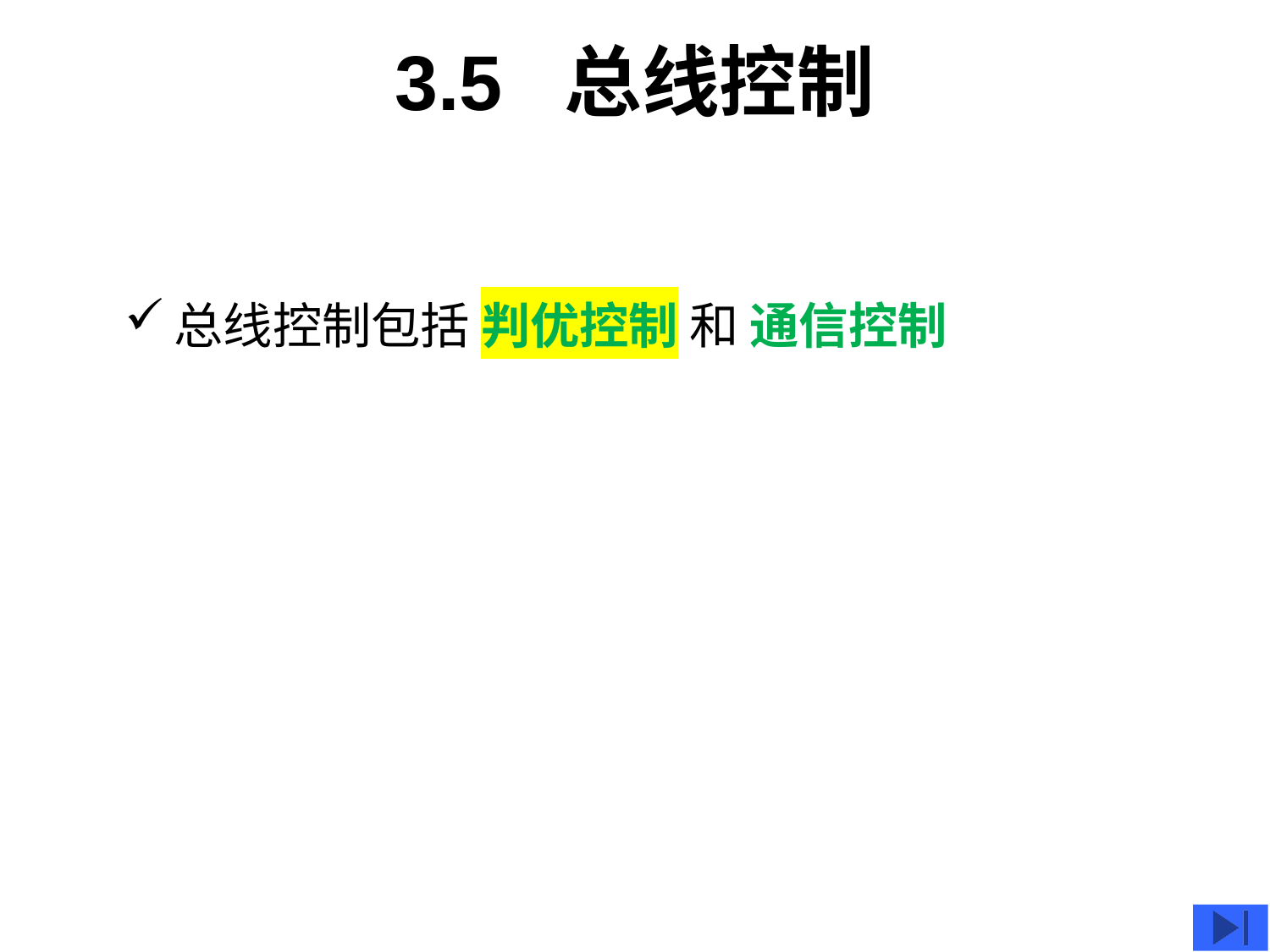

# 3.5  总线控制

总线控制包括 判优控制 和 通信控制